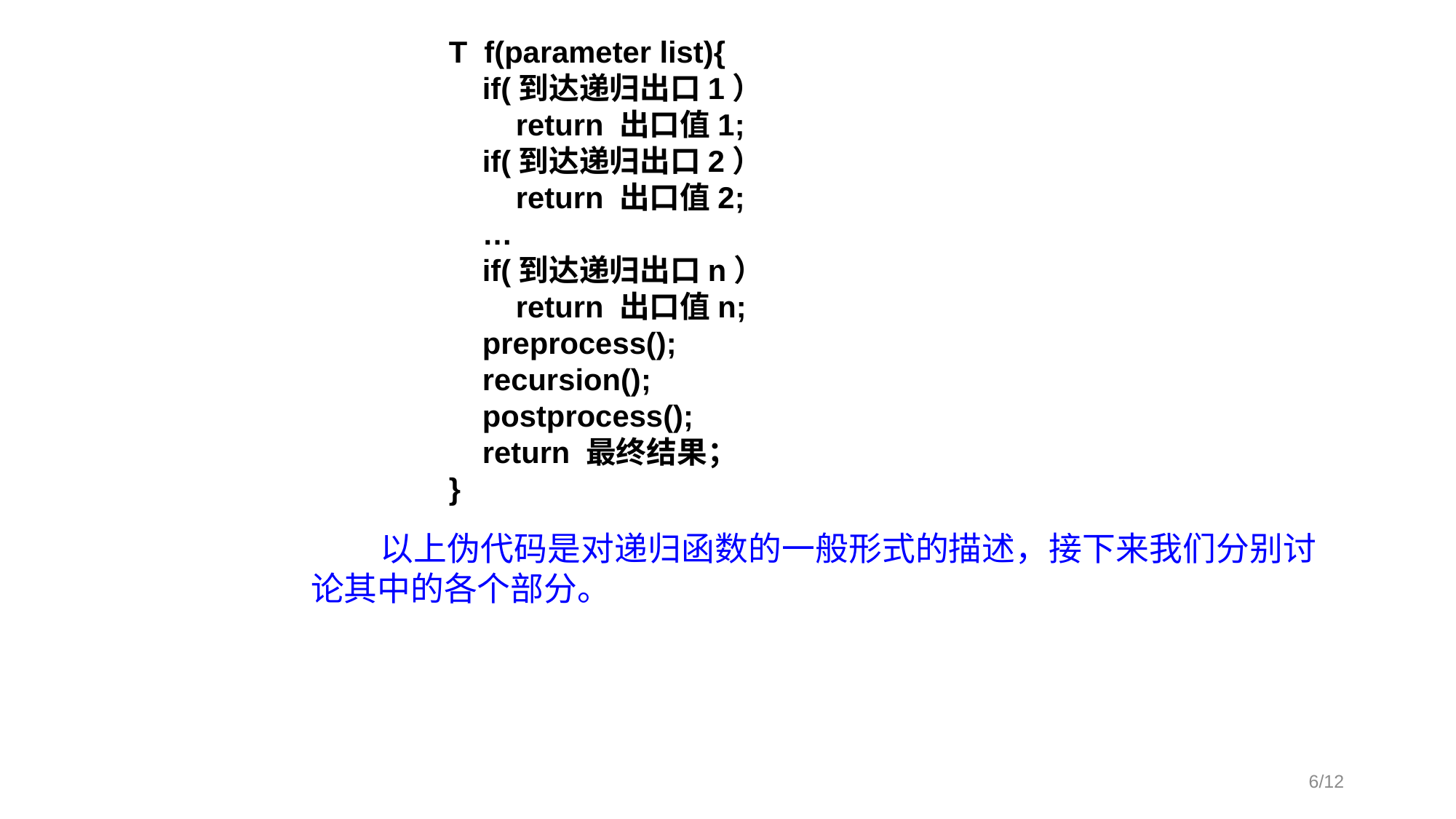

T  f(parameter list){
    if(到达递归出口1）
        return 出口值1;
    if(到达递归出口2）
        return 出口值2;
    …
    if(到达递归出口n）
        return 出口值n;
    preprocess();
    recursion();
    postprocess();
    return 最终结果；
}
        以上伪代码是对递归函数的一般形式的描述，接下来我们分别讨论其中的各个部分。
6/12